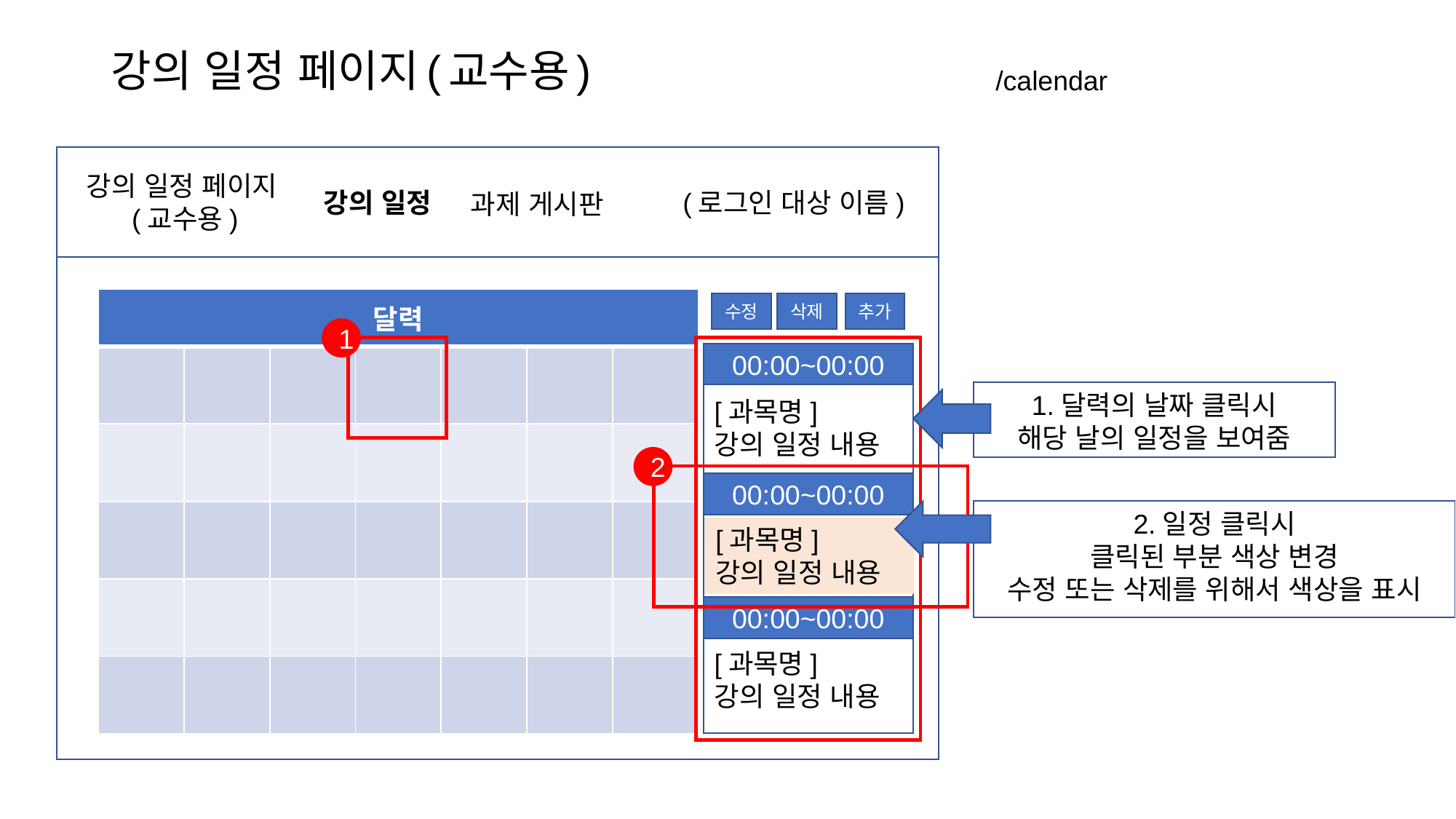

# 강의 일정 페이지(교수용)
/calendar

강의 일정 페이지(교수용)
강의 일정
(로그인 대상 이름)
과제 게시판
| 달력 |  |  |  |  |  |  |
| --- | --- | --- | --- | --- | --- | --- |
|  |  |  |  |  |  |  |
|  |  |  |  |  |  |  |
|  |  |  |  |  |  |  |
|  |  |  |  |  |  |  |
|  |  |  |  |  |  |  |
수정
삭제
추가
1

00:00~00:00
1.달력의 날짜 클릭시
해당 날의 일정을 보여줌
[과목명]
강의 일정 내용

2

00:00~00:00
2.일정 클릭시
클릭된 부분 색상 변경
수정 또는 삭제를 위해서 색상을 표시

[과목명]
강의 일정 내용
00:00~00:00
[과목명]
강의 일정 내용